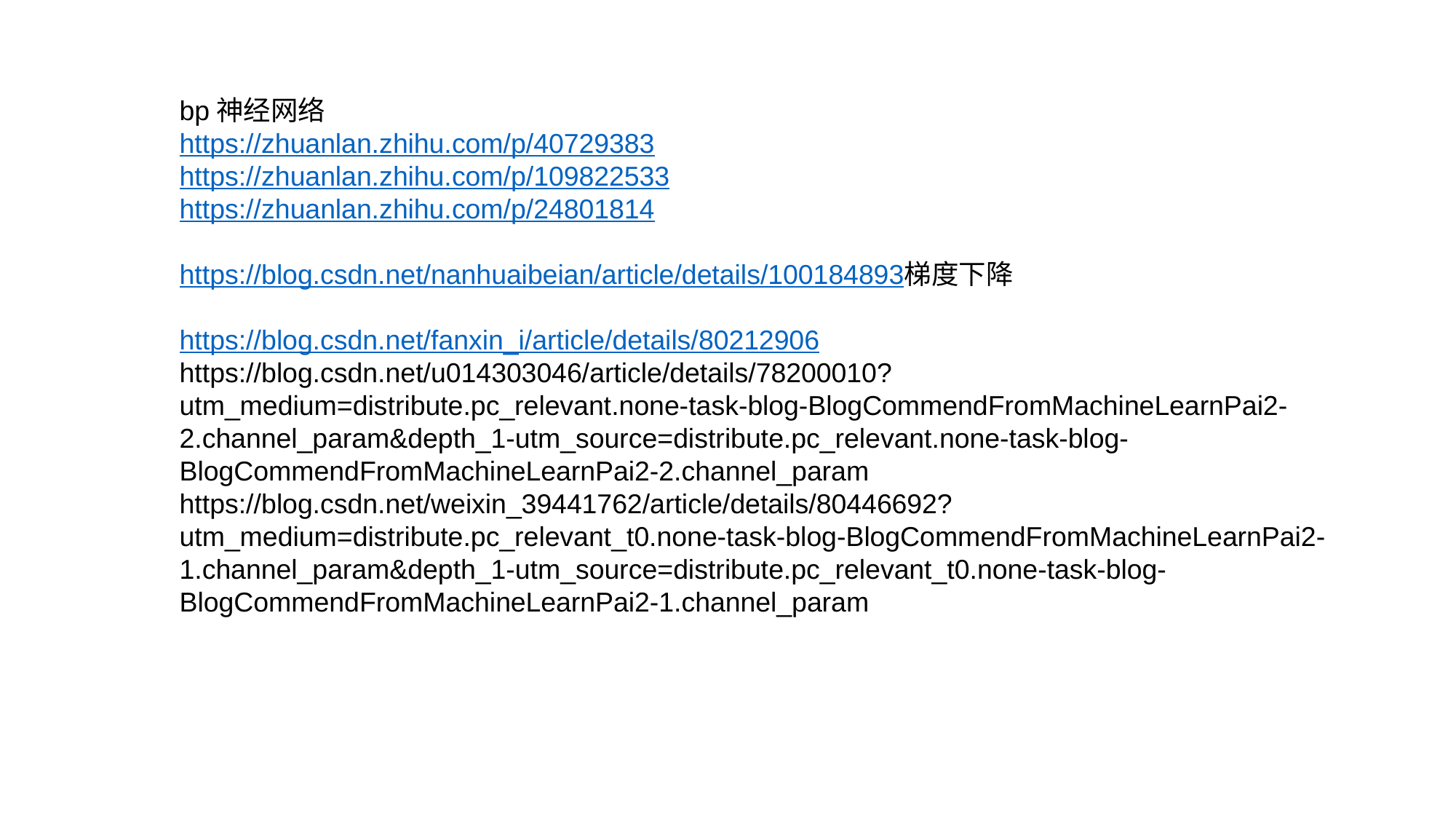

bp神经网络
https://zhuanlan.zhihu.com/p/40729383
https://zhuanlan.zhihu.com/p/109822533
https://zhuanlan.zhihu.com/p/24801814

https://blog.csdn.net/nanhuaibeian/article/details/100184893梯度下降

https://blog.csdn.net/fanxin_i/article/details/80212906
https://blog.csdn.net/u014303046/article/details/78200010?utm_medium=distribute.pc_relevant.none-task-blog-BlogCommendFromMachineLearnPai2-2.channel_param&depth_1-utm_source=distribute.pc_relevant.none-task-blog-BlogCommendFromMachineLearnPai2-2.channel_param
https://blog.csdn.net/weixin_39441762/article/details/80446692?utm_medium=distribute.pc_relevant_t0.none-task-blog-BlogCommendFromMachineLearnPai2-1.channel_param&depth_1-utm_source=distribute.pc_relevant_t0.none-task-blog-BlogCommendFromMachineLearnPai2-1.channel_param